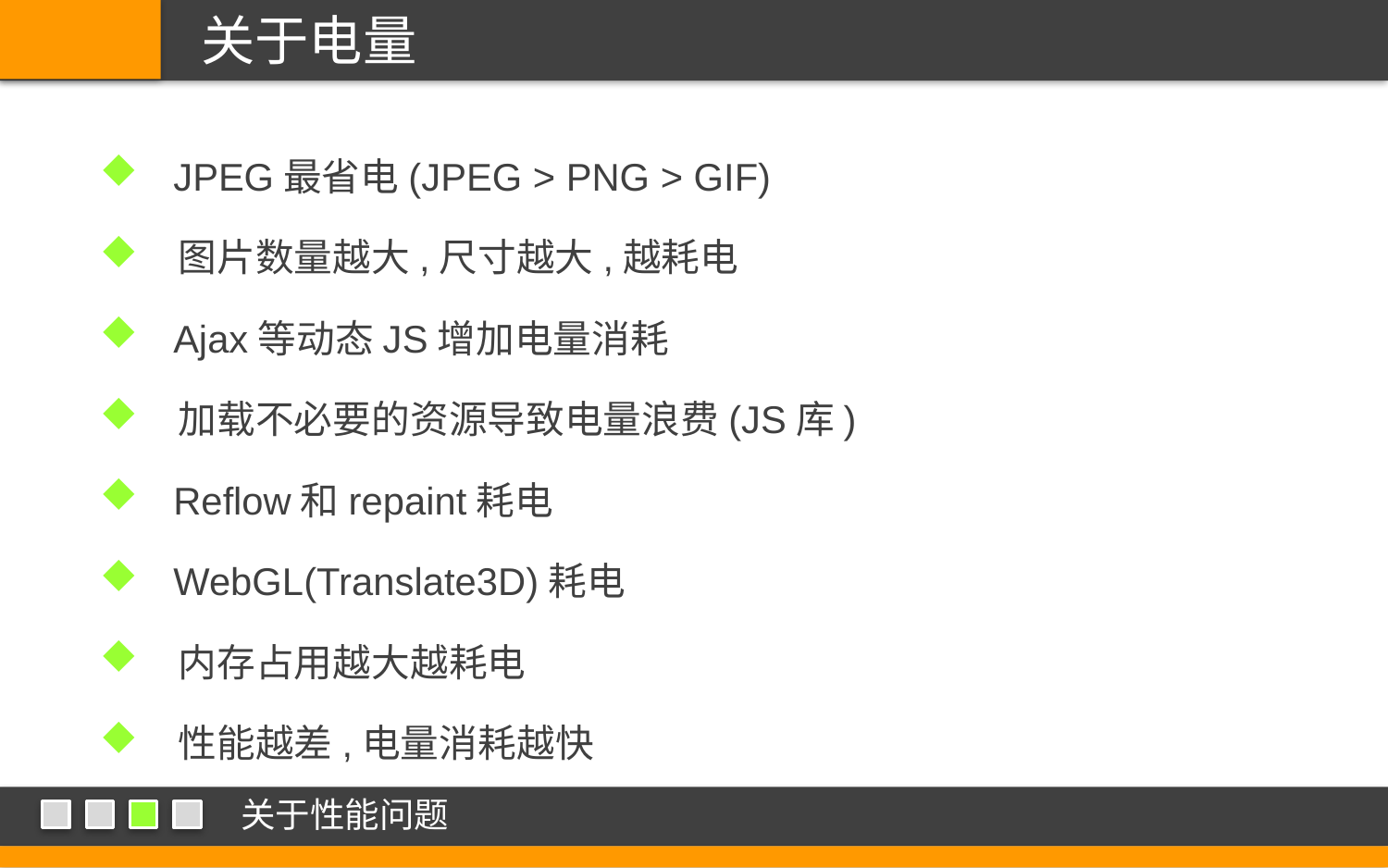

关于电量
  JPEG最省电(JPEG > PNG > GIF)
  图片数量越大,尺寸越大,越耗电
  Ajax等动态JS增加电量消耗
  加载不必要的资源导致电量浪费(JS库)
  Reflow和repaint耗电
  WebGL(Translate3D)耗电
  内存占用越大越耗电
  性能越差,电量消耗越快
关于性能问题